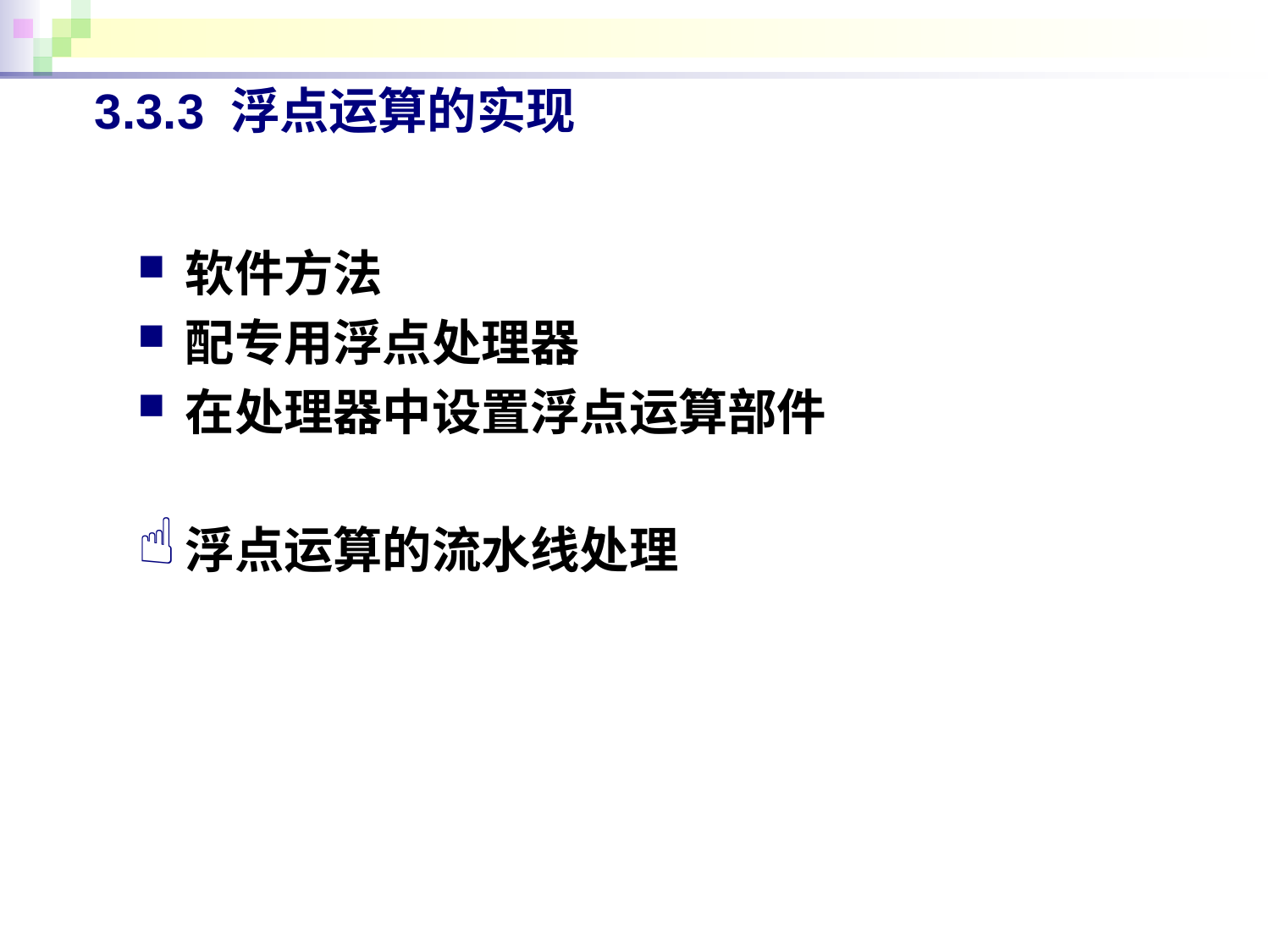

# 3.3.3 浮点运算的实现
软件方法
配专用浮点处理器
在处理器中设置浮点运算部件

浮点运算的流水线处理
55